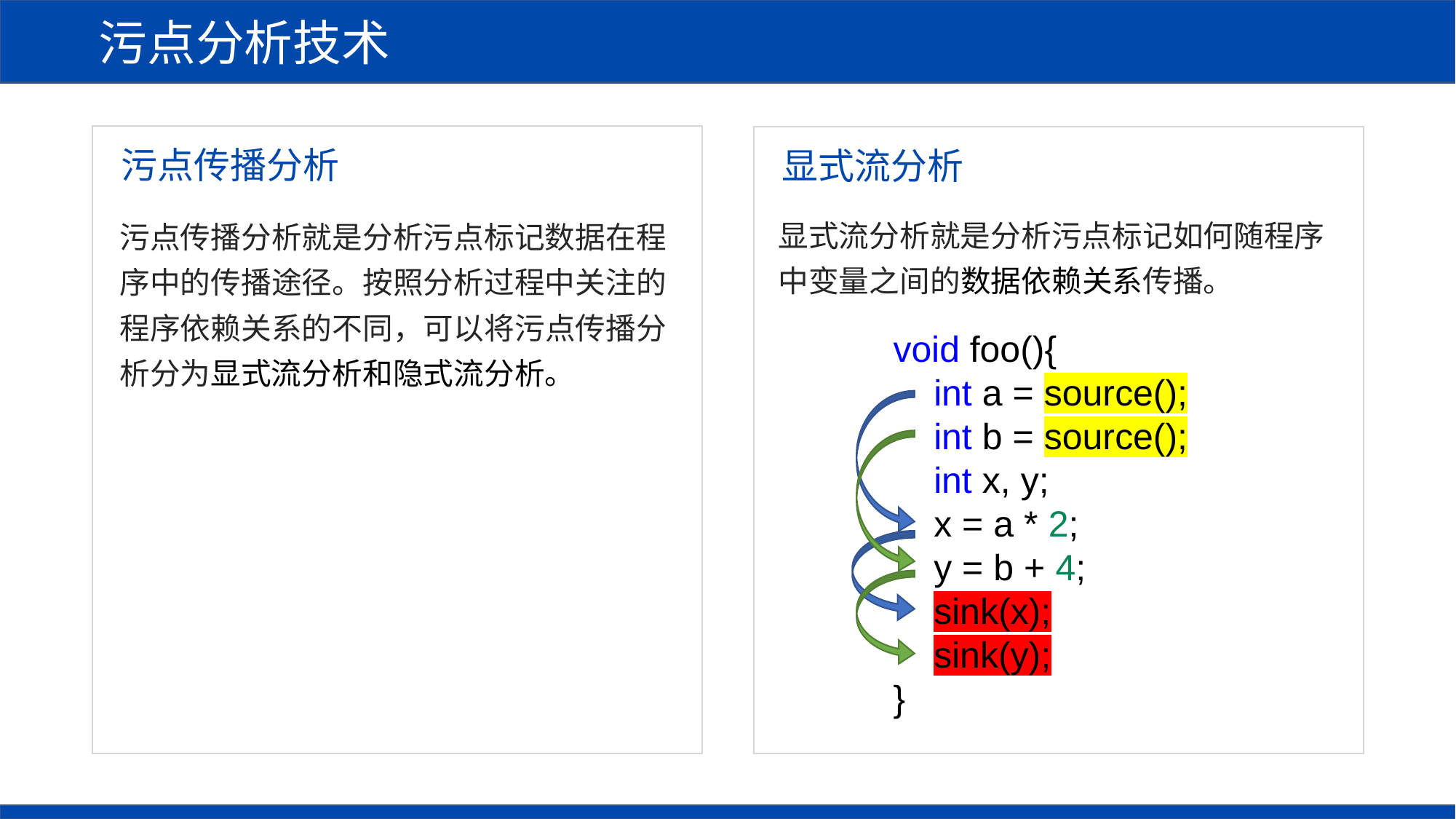

污点分析技术

污点传播分析
显式流分析
显式流分析就是分析污点标记如何随程序中变量之间的数据依赖关系传播。
污点传播分析就是分析污点标记数据在程序中的传播途径。按照分析过程中关注的程序依赖关系的不同，可以将污点传播分析分为显式流分析和隐式流分析。
void foo(){
    int a = source();
    int b = source();
    int x, y;
    x = a * 2;
    y = b + 4;
    sink(x);
    sink(y);
}